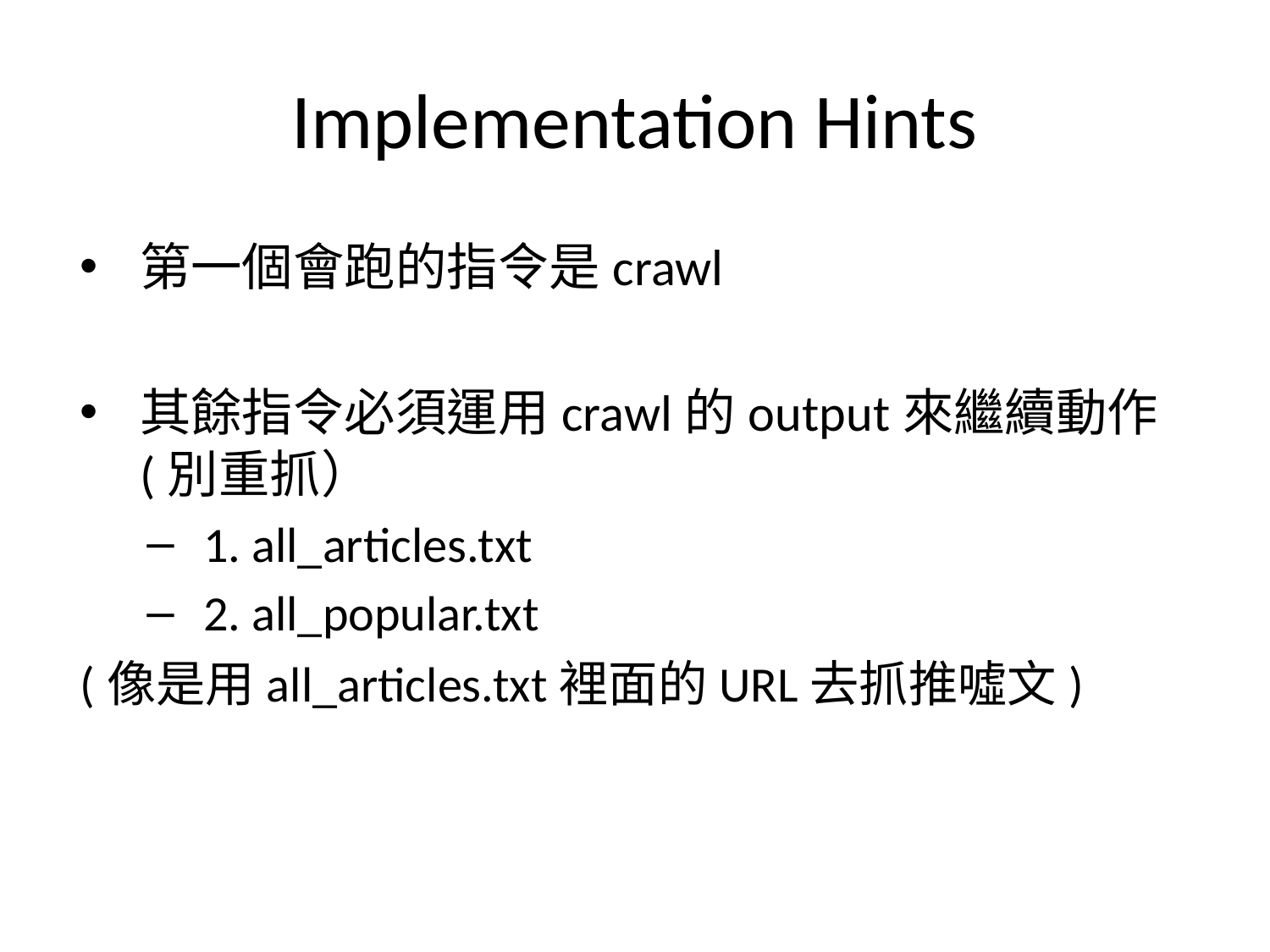

# Implementation Hints
第一個會跑的指令是crawl

其餘指令必須運用crawl的output來繼續動作 (別重抓）
1. all_articles.txt
2. all_popular.txt
(像是用all_articles.txt裡面的URL去抓推噓文)